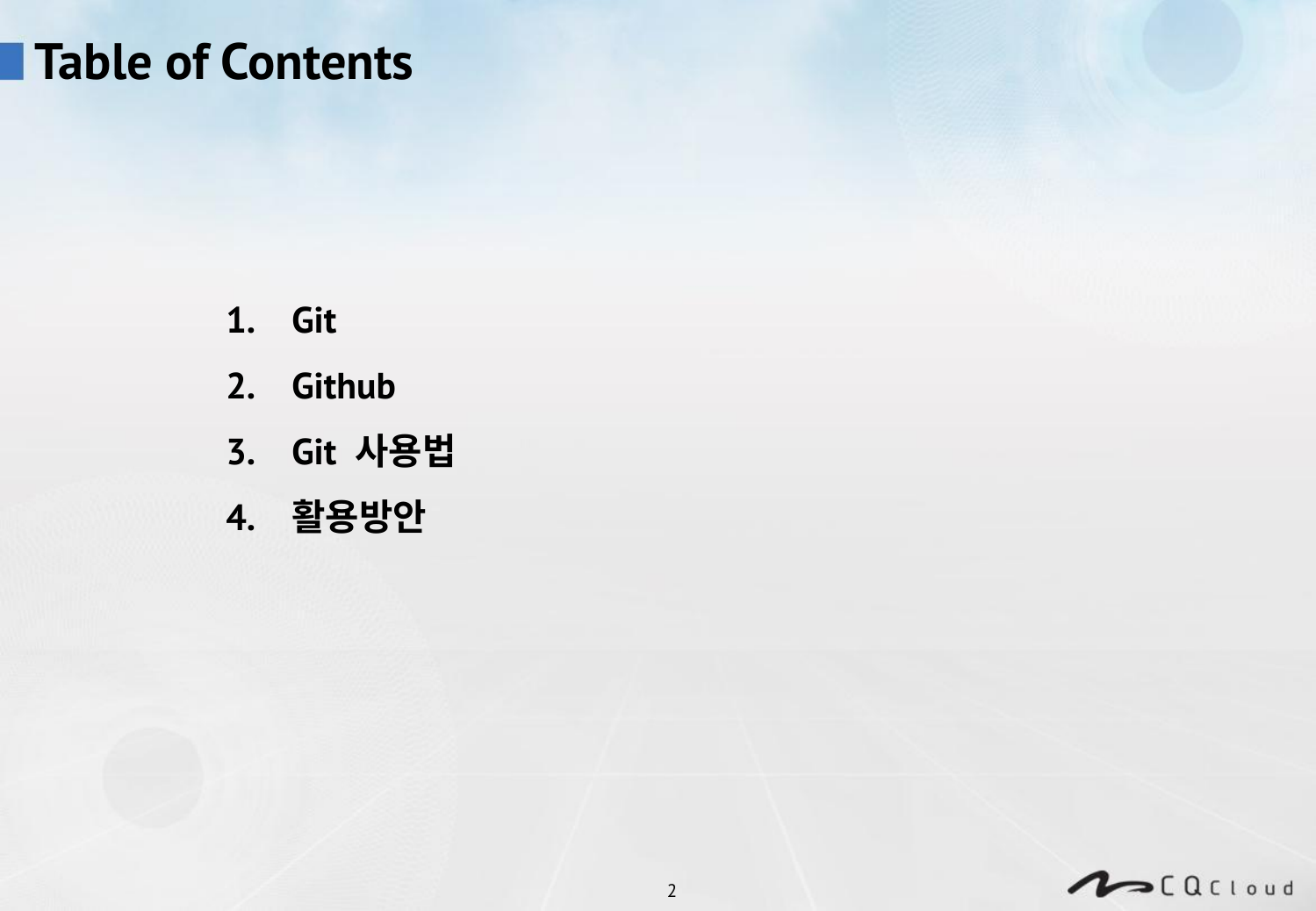

Table of Contents

Git
Github
Git 사용법
활용방안

2